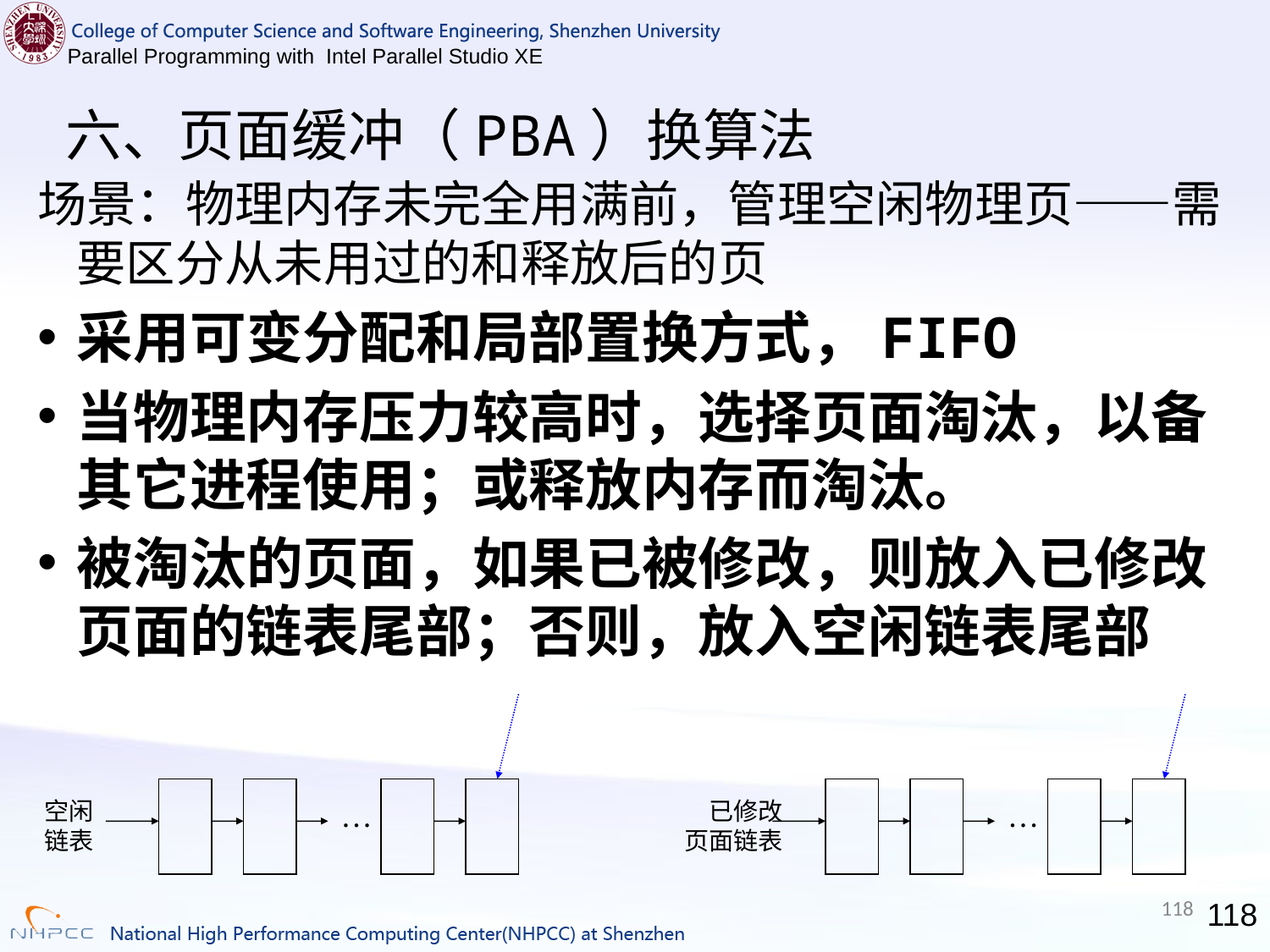

# 六、页面缓冲（PBA）换算法
场景：物理内存未完全用满前，管理空闲物理页——需要区分从未用过的和释放后的页
采用可变分配和局部置换方式，FIFO
当物理内存压力较高时，选择页面淘汰，以备其它进程使用；或释放内存而淘汰。
被淘汰的页面，如果已被修改，则放入已修改页面的链表尾部；否则，放入空闲链表尾部

空闲链表
…

已修改
页面链表
…

118
118